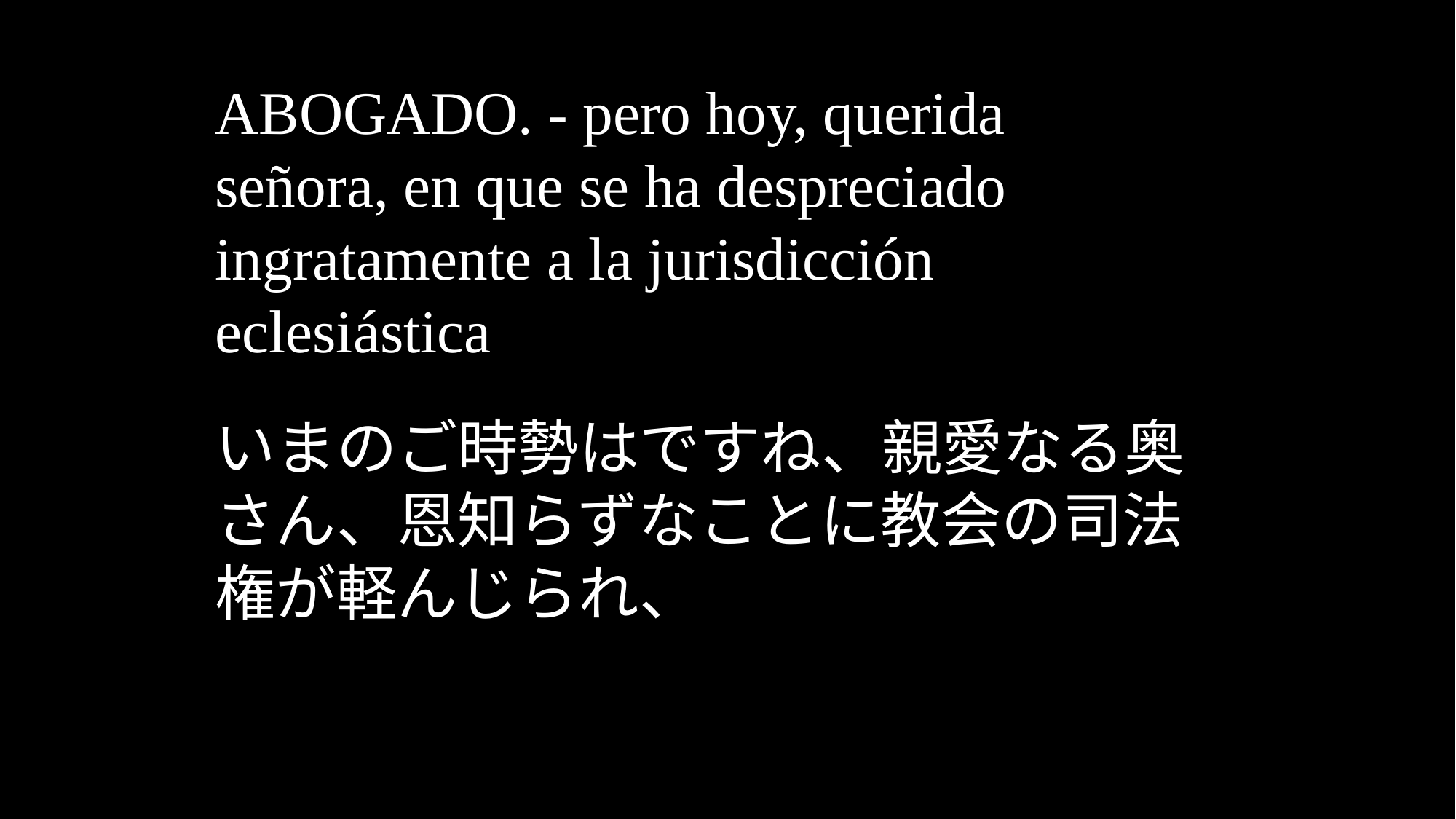

ABOGADO. - pero hoy, querida señora, en que se ha despreciado ingratamente a la jurisdicción eclesiástica

いまのご時勢はですね、親愛なる奥さん、恩知らずなことに教会の司法権が軽んじられ、